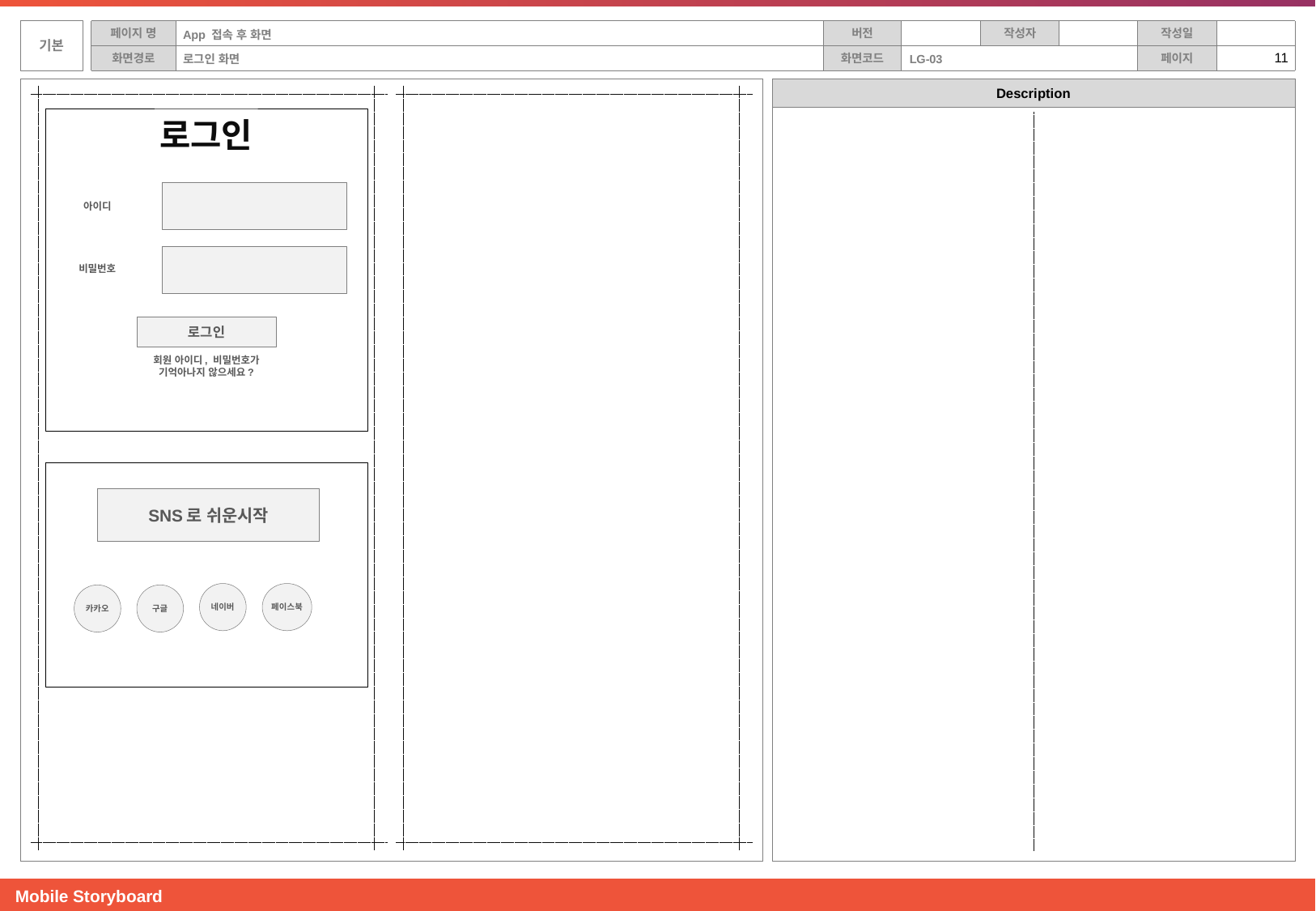

App 접속 후 화면
로그인 화면
LG-03

로그인

아이디

비밀번호
로그인
회원 아이디, 비밀번호가 기억아나지 않으세요?

SNS로 쉬운시작
네이버
페이스북
구글
카카오